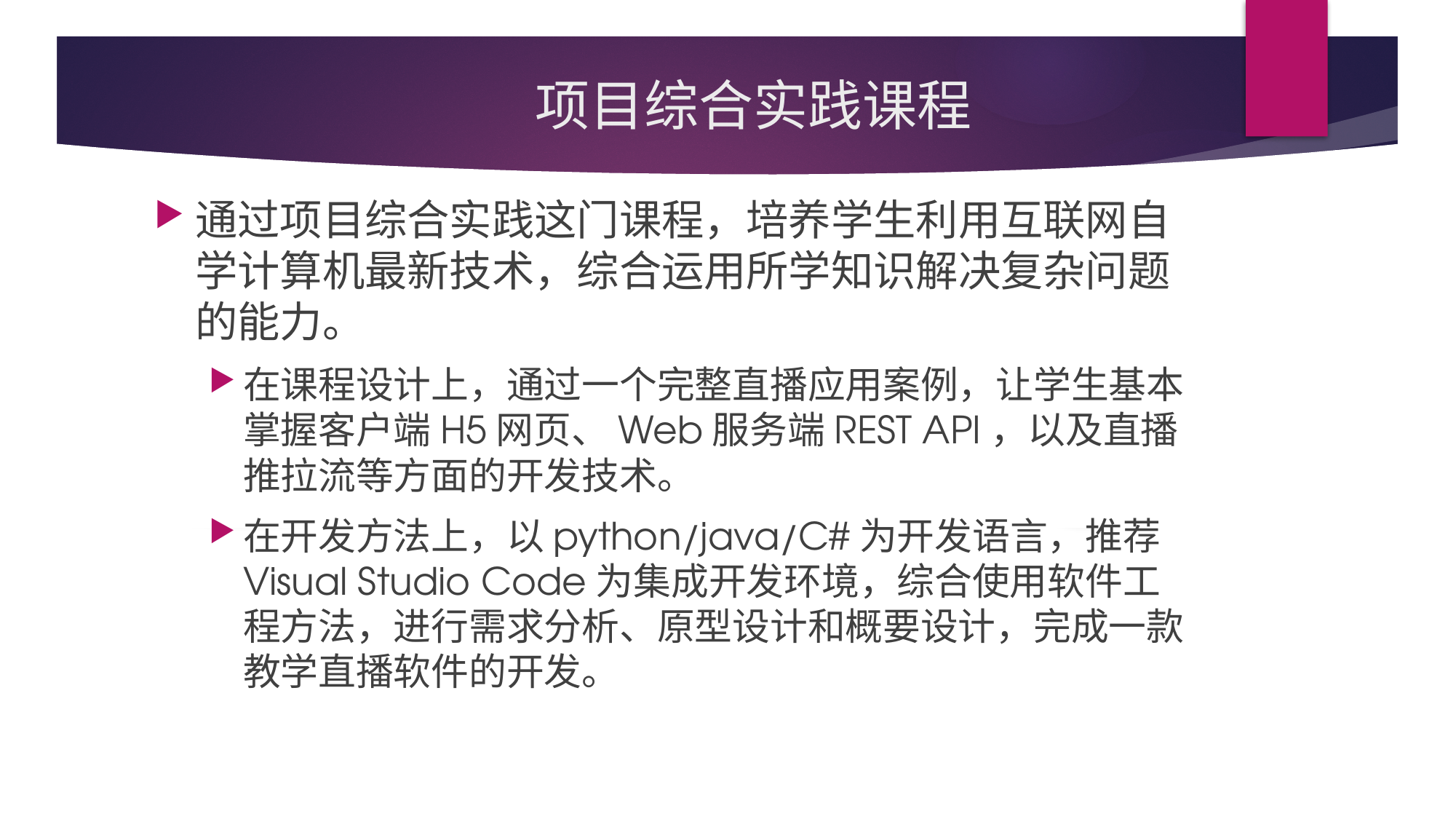

# 项目综合实践课程
通过项目综合实践这门课程，培养学生利用互联网自学计算机最新技术，综合运用所学知识解决复杂问题的能力。
在课程设计上，通过一个完整直播应用案例，让学生基本掌握客户端H5网页、Web服务端REST API，以及直播推拉流等方面的开发技术。
在开发方法上，以python/java/C#为开发语言，推荐Visual Studio Code为集成开发环境，综合使用软件工程方法，进行需求分析、原型设计和概要设计，完成一款教学直播软件的开发。